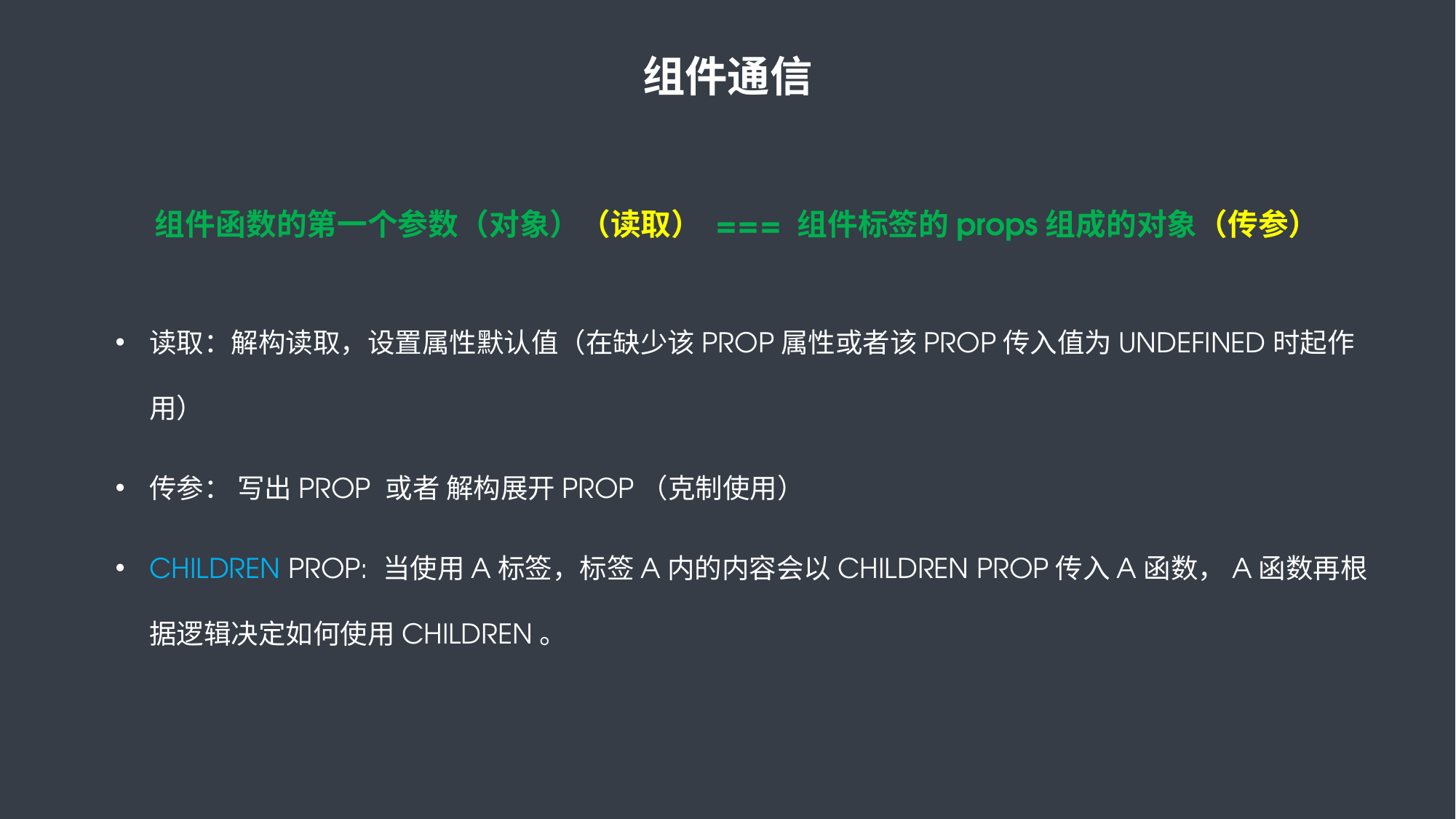

组件通信
# 组件函数的第一个参数（对象）（读取） === 组件标签的props组成的对象（传参）
读取：解构读取，设置属性默认值（在缺少该prop属性或者该prop传入值为undefined时起作用）
传参： 写出prop 或者 解构展开prop（克制使用）
children prop: 当使用A标签，标签A内的内容会以children prop传入A函数，A函数再根据逻辑决定如何使用children。